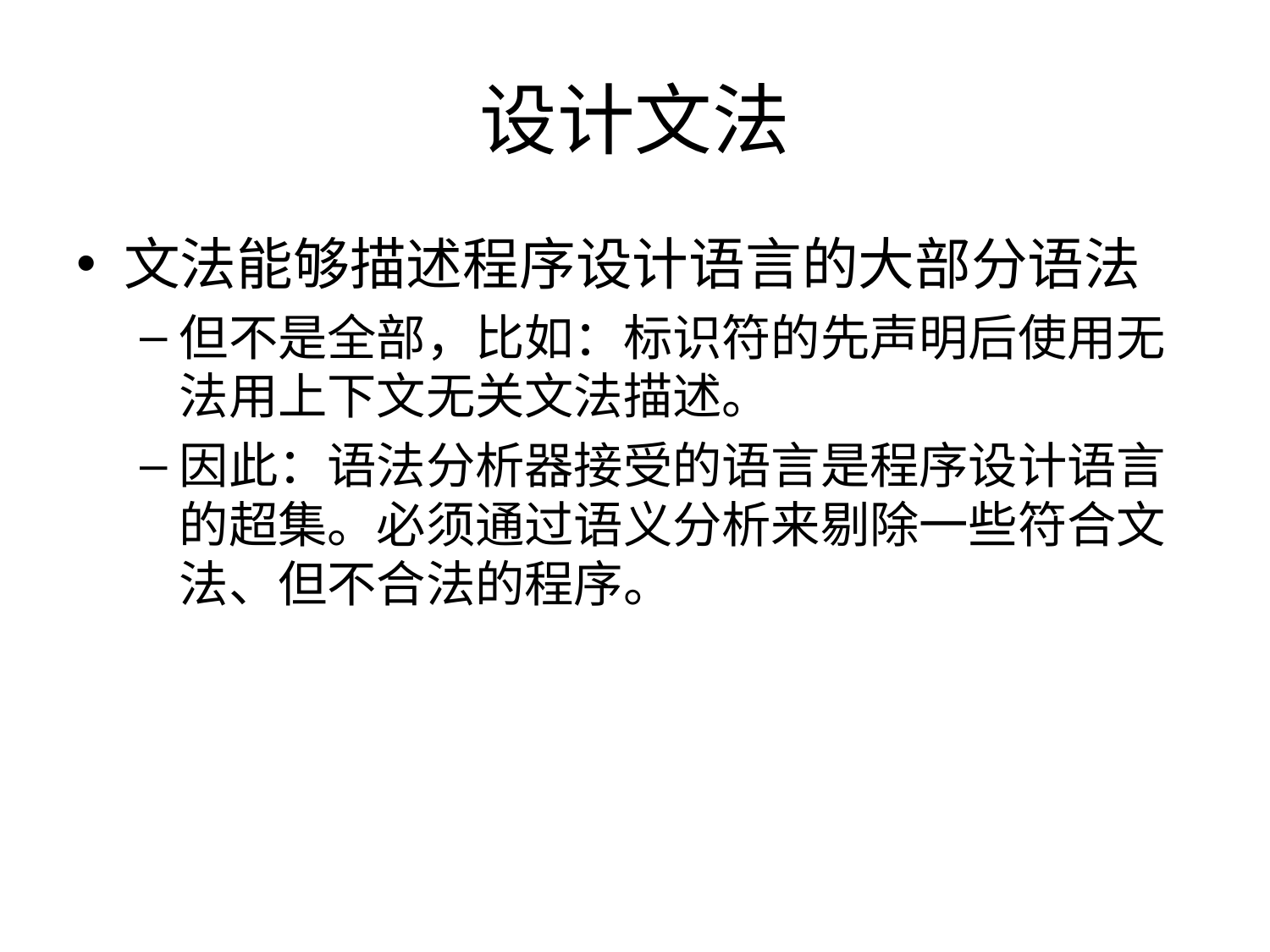

# 设计文法
文法能够描述程序设计语言的大部分语法
但不是全部，比如：标识符的先声明后使用无法用上下文无关文法描述。
因此：语法分析器接受的语言是程序设计语言的超集。必须通过语义分析来剔除一些符合文法、但不合法的程序。